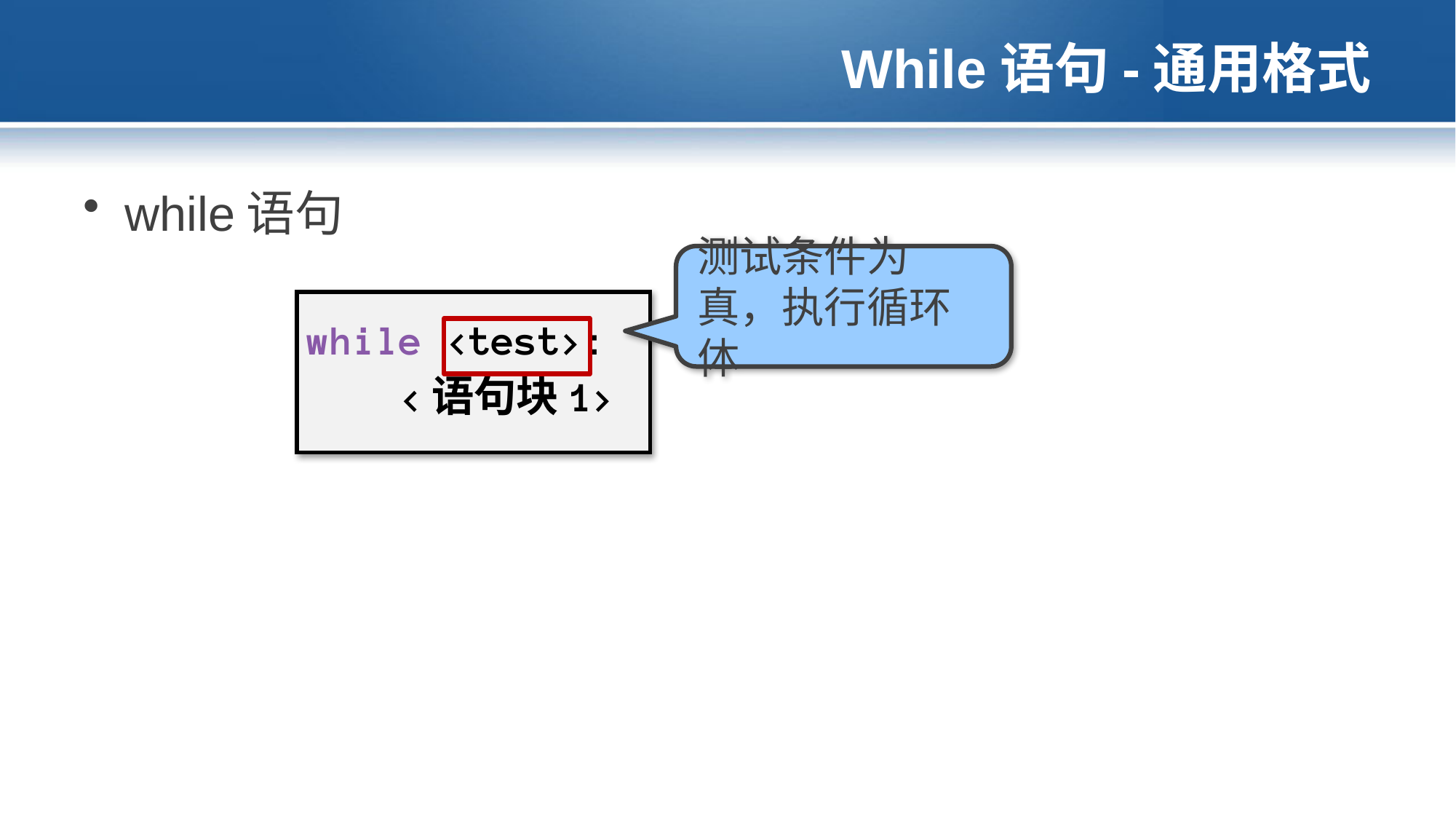

# While语句-通用格式
while语句
测试条件为真，执行循环体
| while <test>: <语句块1> |
| --- |